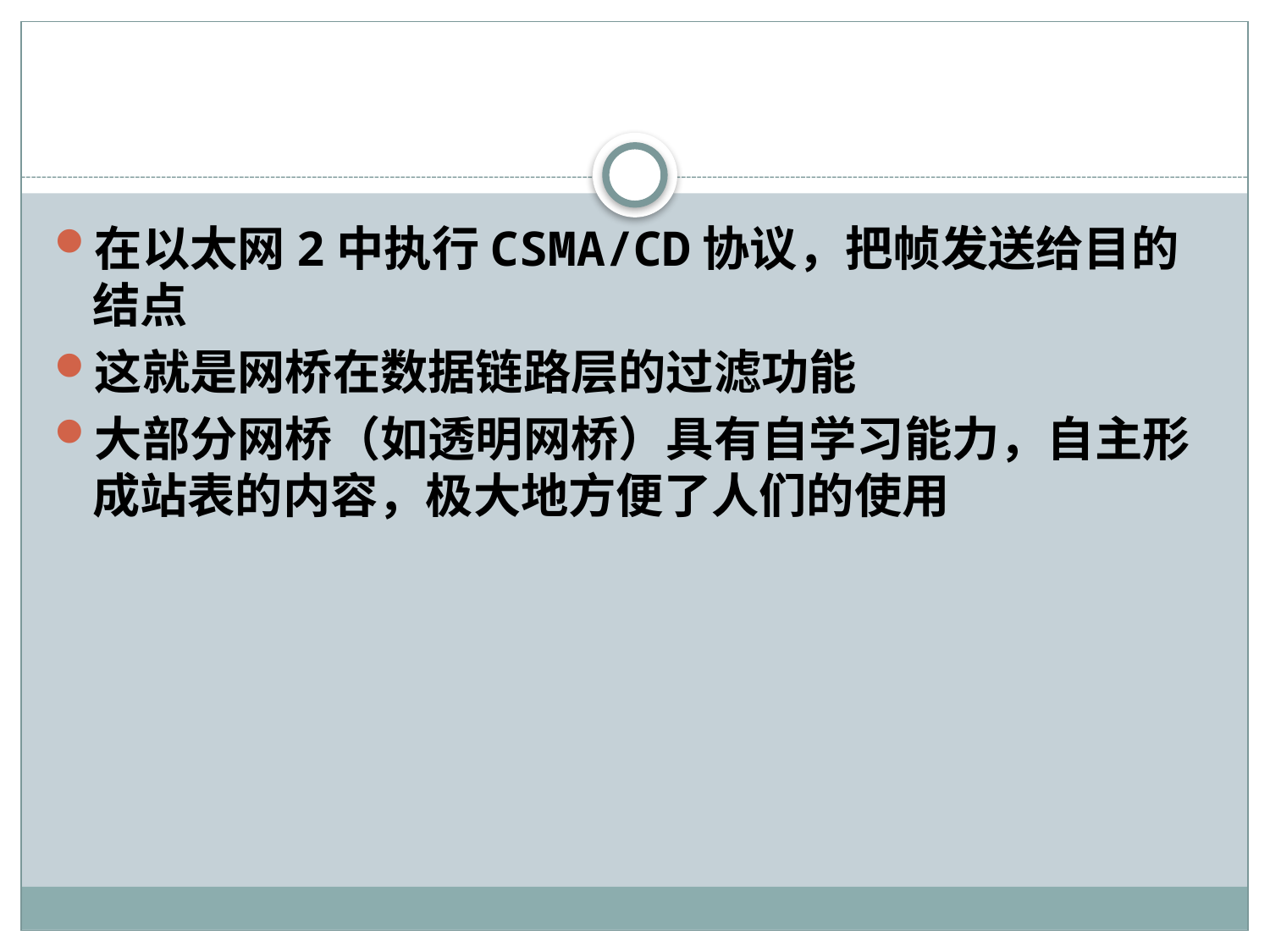

#
在以太网2中执行CSMA/CD协议，把帧发送给目的结点
这就是网桥在数据链路层的过滤功能
大部分网桥（如透明网桥）具有自学习能力，自主形成站表的内容，极大地方便了人们的使用